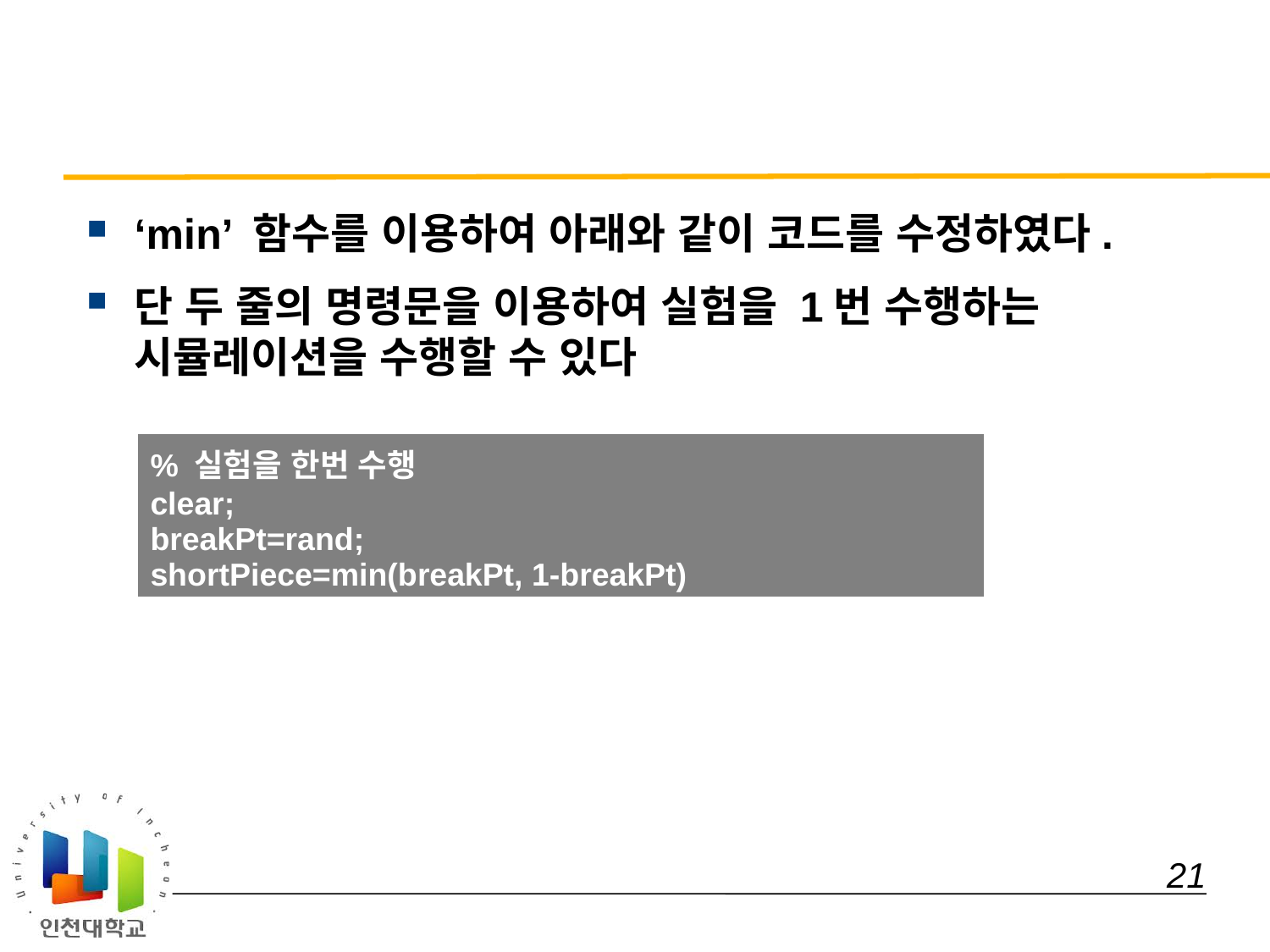

#
‘min’ 함수를 이용하여 아래와 같이 코드를 수정하였다.
단 두 줄의 명령문을 이용하여 실험을 1번 수행하는 시뮬레이션을 수행할 수 있다

| % 실험을 한번 수행 clear; breakPt=rand; shortPiece=min(breakPt, 1-breakPt) |
| --- |
 21